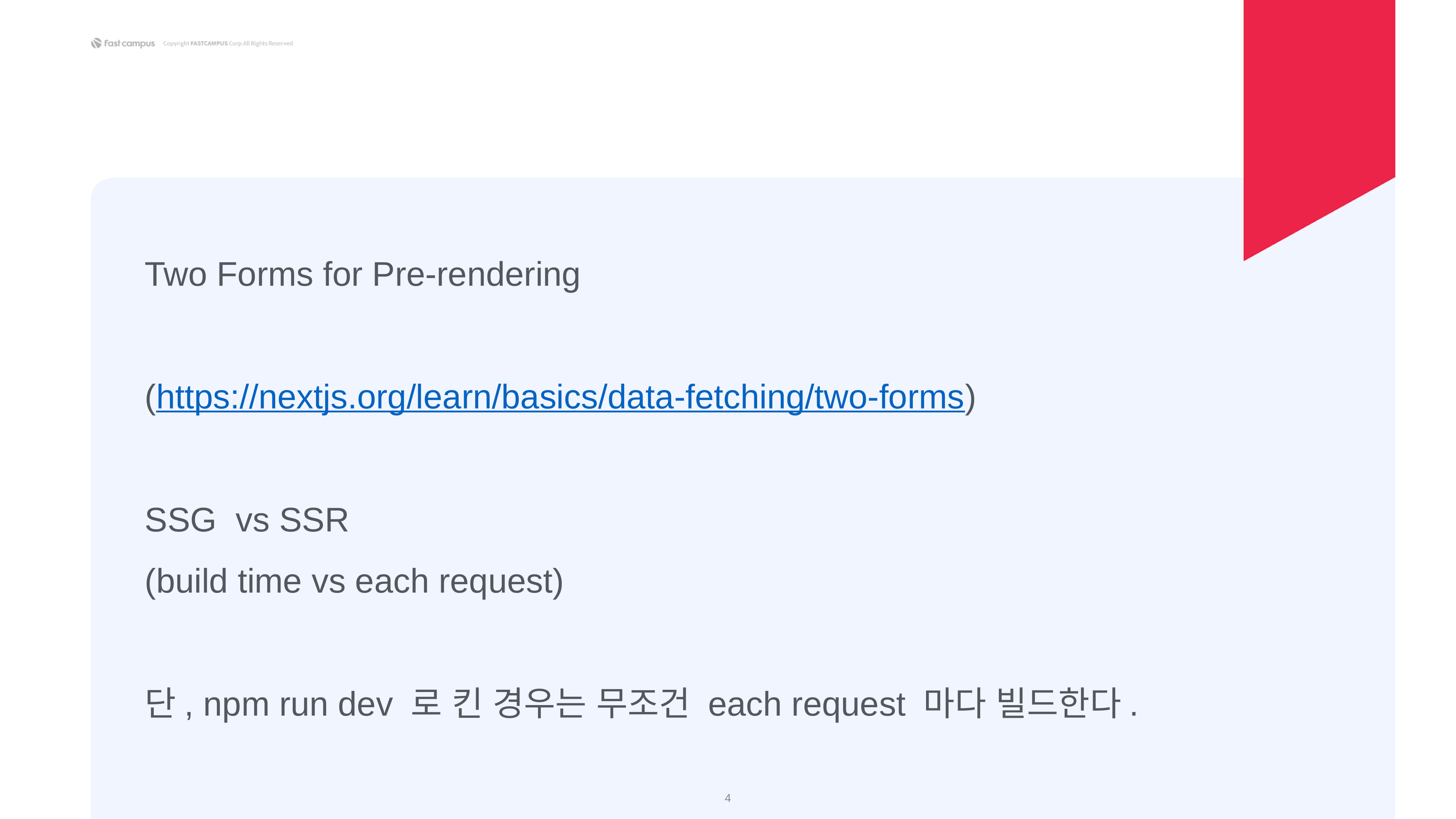

Two Forms for Pre-rendering

(https://nextjs.org/learn/basics/data-fetching/two-forms)

SSG  vs SSR
(build time vs each request)

단, npm run dev 로 킨 경우는 무조건 each request 마다 빌드한다.
4